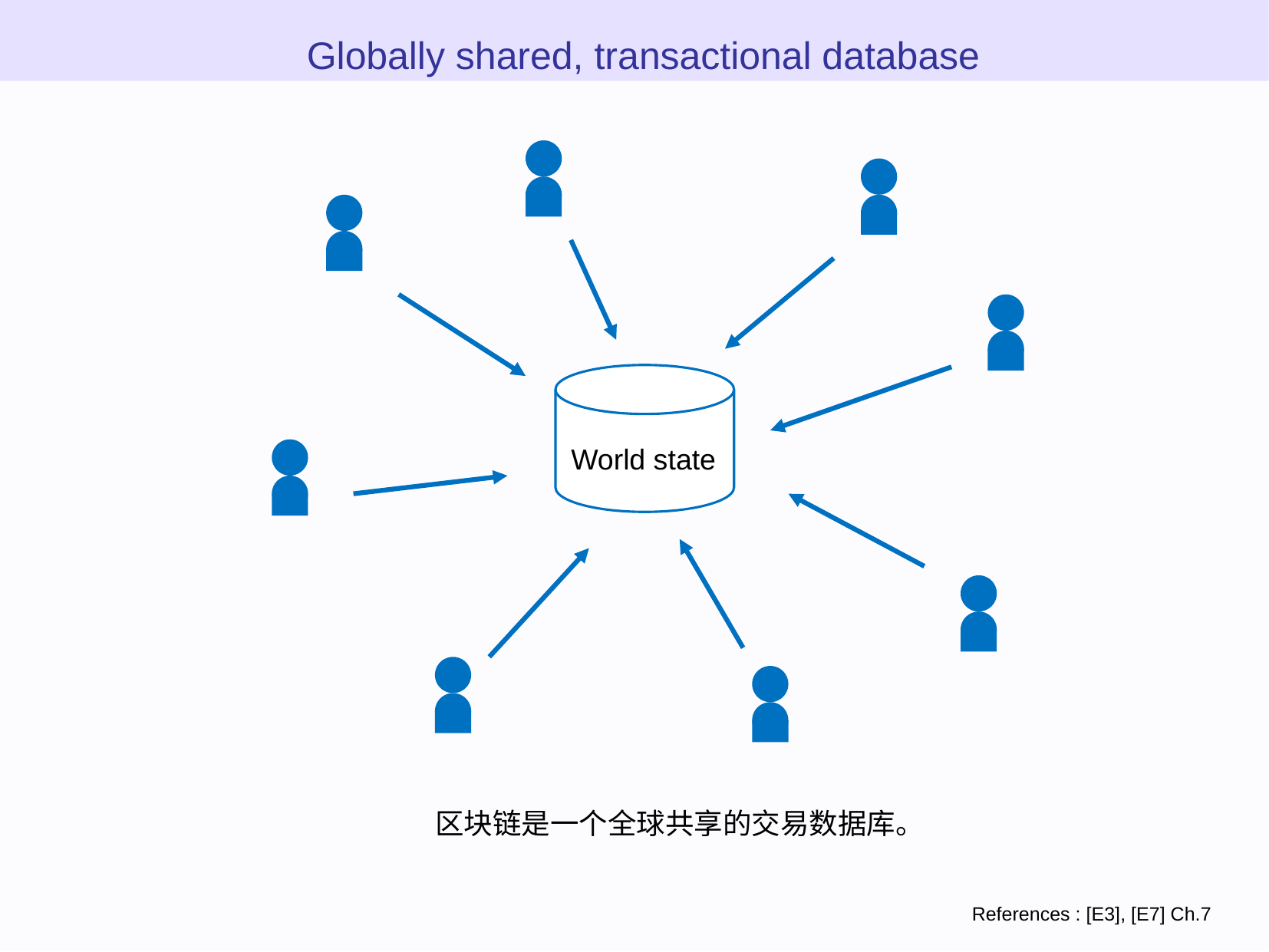

Globally shared, transactional database

World state

区块链是一个全球共享的交易数据库。
References : [E3], [E7] Ch.7